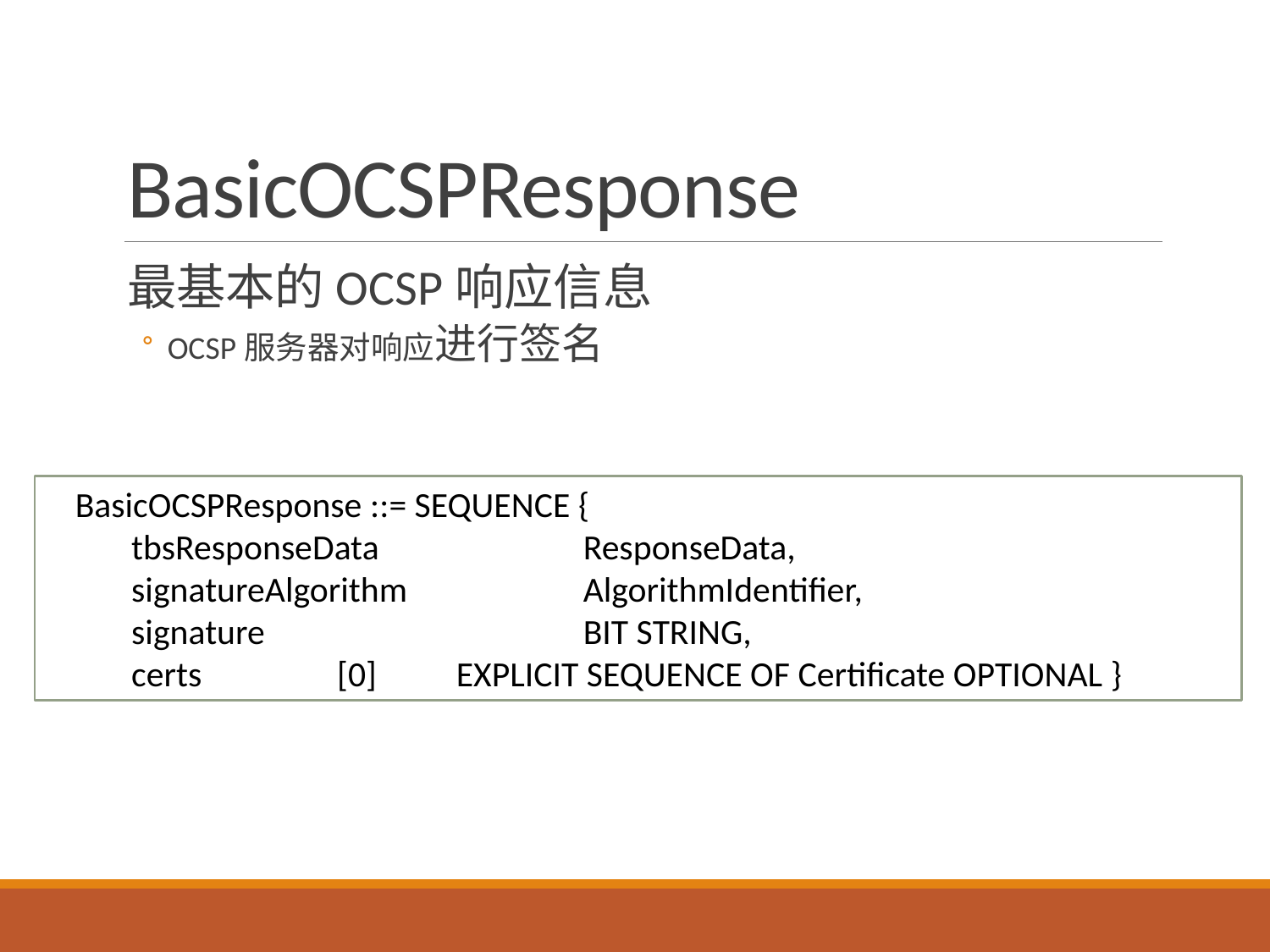

# BasicOCSPResponse
最基本的OCSP响应信息
OCSP服务器对响应进行签名
BasicOCSPResponse ::= SEQUENCE {
       tbsResponseData 		ResponseData,
       signatureAlgorithm 		AlgorithmIdentifier,
       signature 			BIT STRING,
       certs		 [0] 	EXPLICIT SEQUENCE OF Certificate OPTIONAL }
95